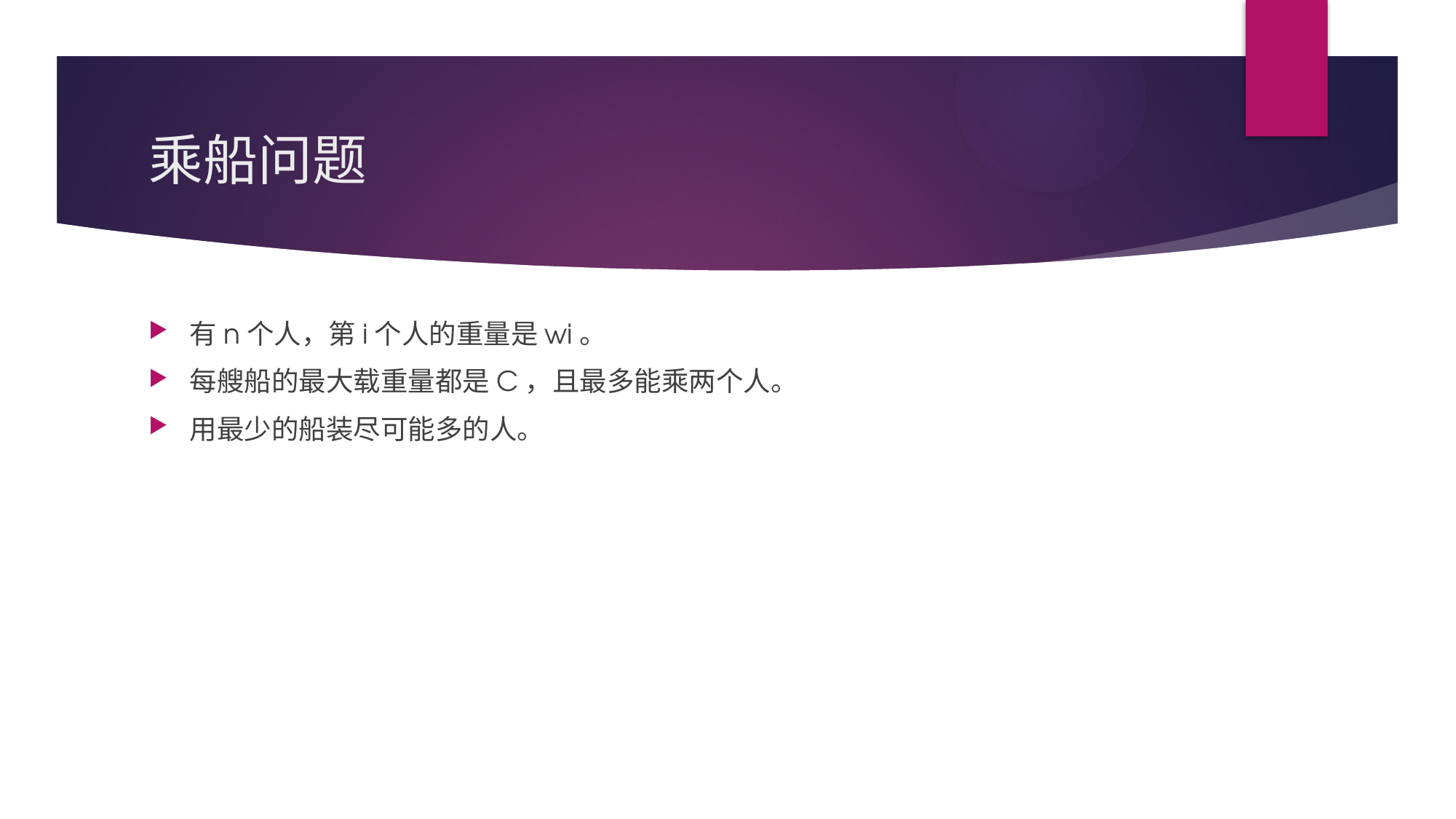

# 乘船问题
有n个人，第i个人的重量是wi。
每艘船的最大载重量都是C，且最多能乘两个人。
用最少的船装尽可能多的人。